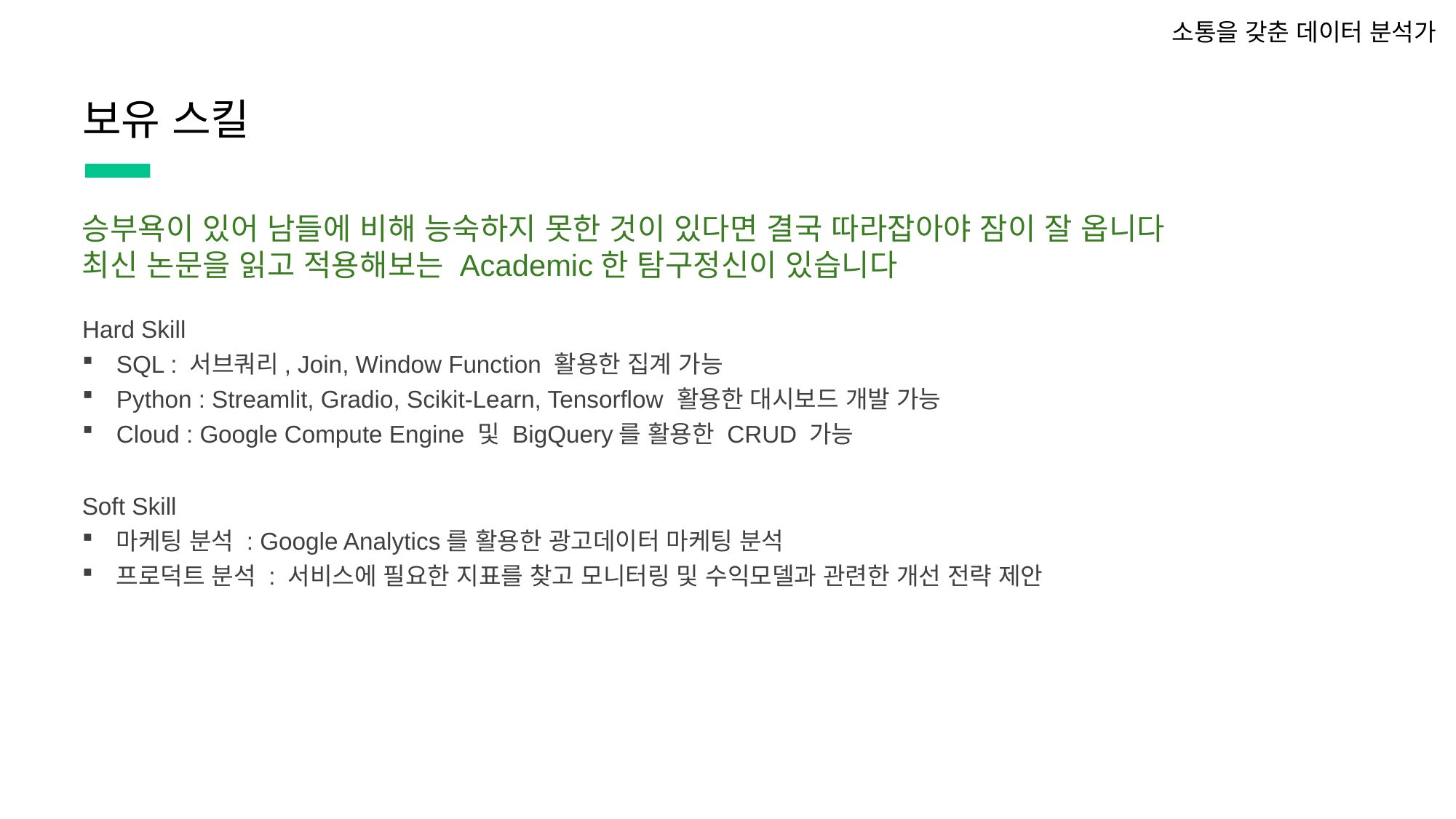

소통을 갖춘 데이터 분석가
보유 스킬

승부욕이 있어 남들에 비해 능숙하지 못한 것이 있다면 결국 따라잡아야 잠이 잘 옵니다
최신 논문을 읽고 적용해보는 Academic한 탐구정신이 있습니다
Hard Skill
SQL : 서브쿼리, Join, Window Function 활용한 집계 가능
Python : Streamlit, Gradio, Scikit-Learn, Tensorflow 활용한 대시보드 개발 가능
Cloud : Google Compute Engine 및 BigQuery를 활용한 CRUD 가능
Soft Skill
마케팅 분석 : Google Analytics를 활용한 광고데이터 마케팅 분석
프로덕트 분석 : 서비스에 필요한 지표를 찾고 모니터링 및 수익모델과 관련한 개선 전략 제안